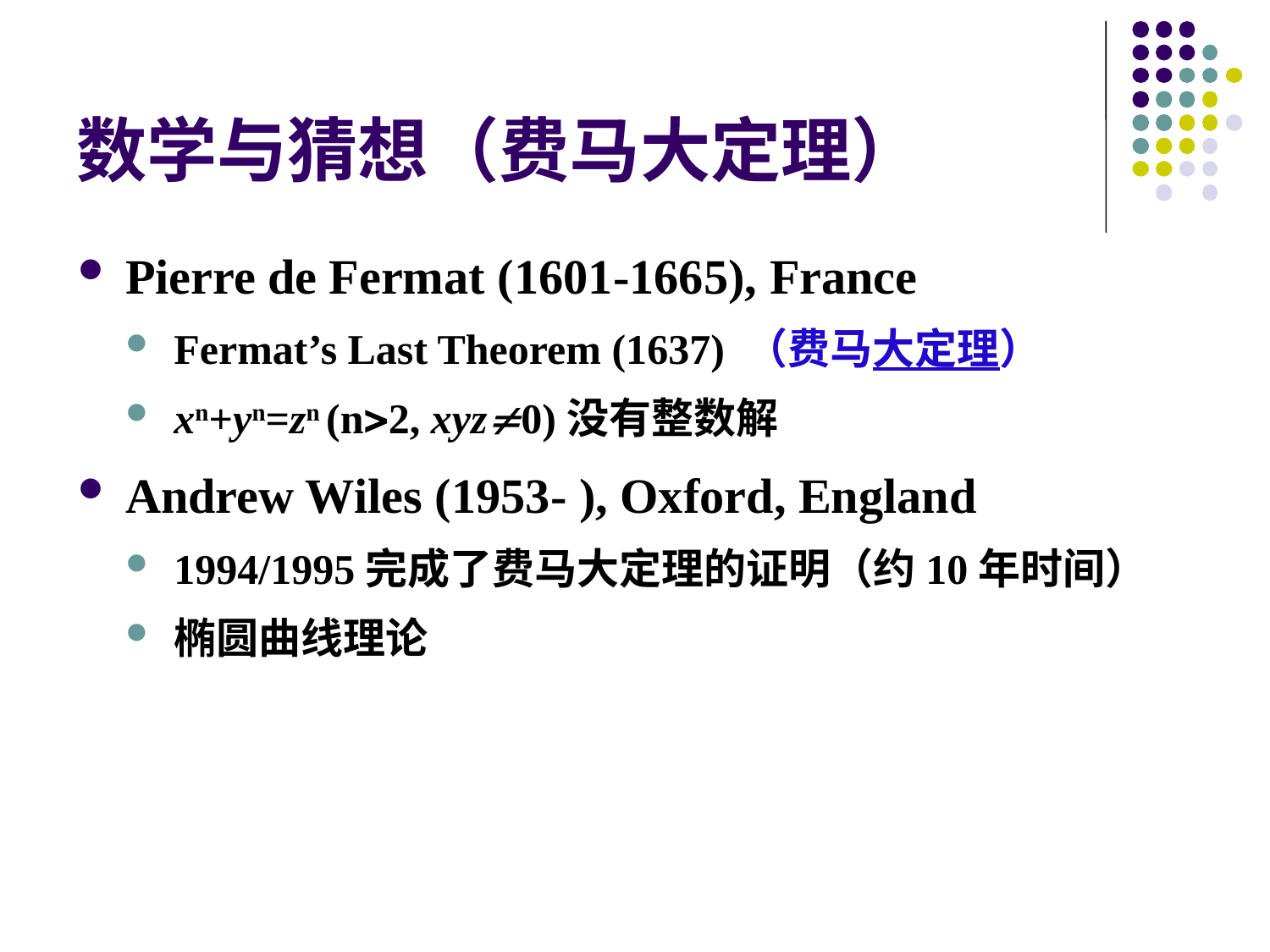

# 数学与猜想（费马大定理）
Pierre de Fermat (1601-1665), France
Fermat’s Last Theorem (1637) （费马大定理）
xn+yn=zn (n>2, xyz≠0)没有整数解
Andrew Wiles (1953- ), Oxford, England
1994/1995完成了费马大定理的证明（约10年时间）
椭圆曲线理论